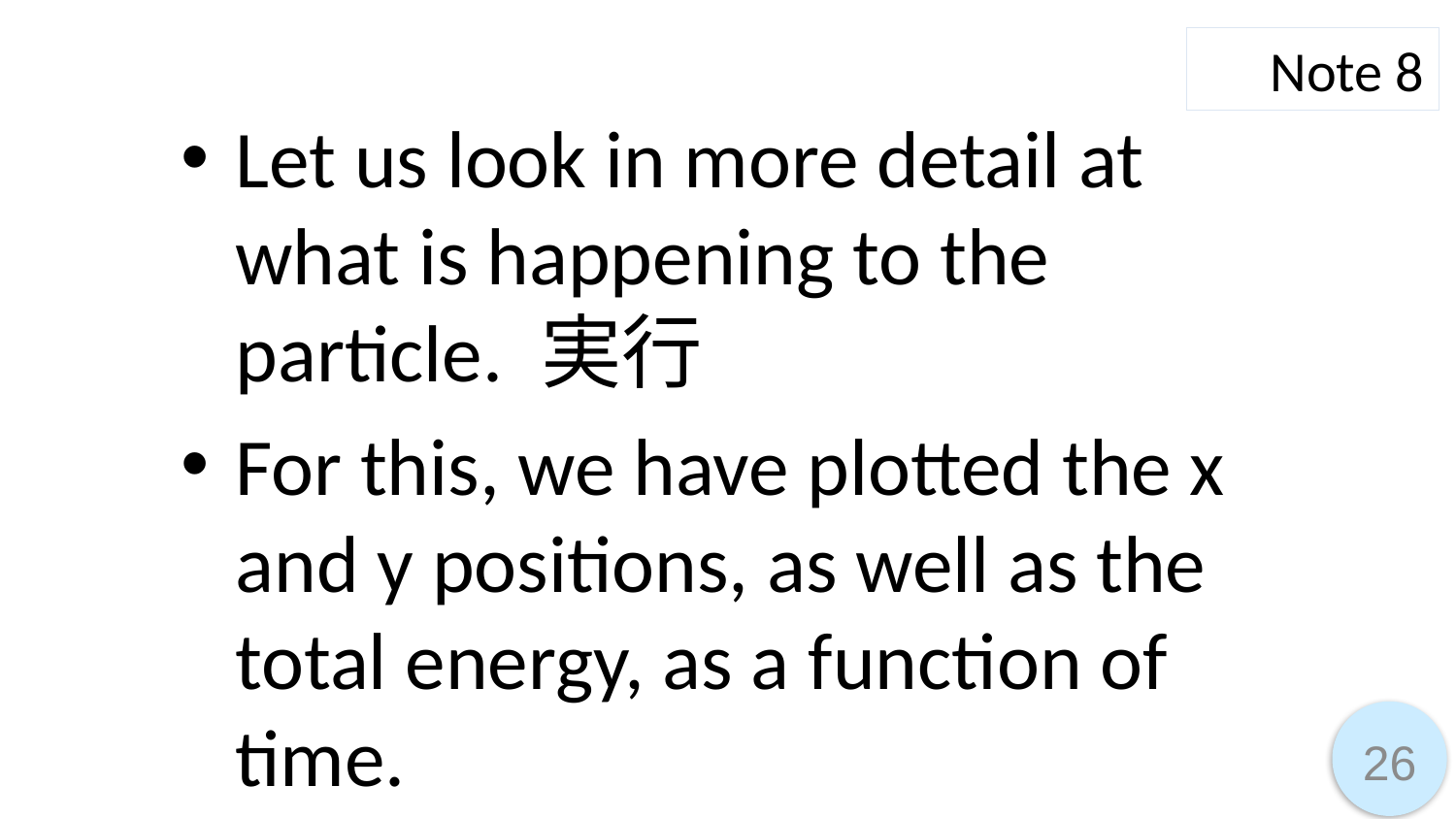

Note 8
Let us look in more detail at what is happening to the particle. 実行
For this, we have plotted the x and y positions, as well as the total energy, as a function of time.
26